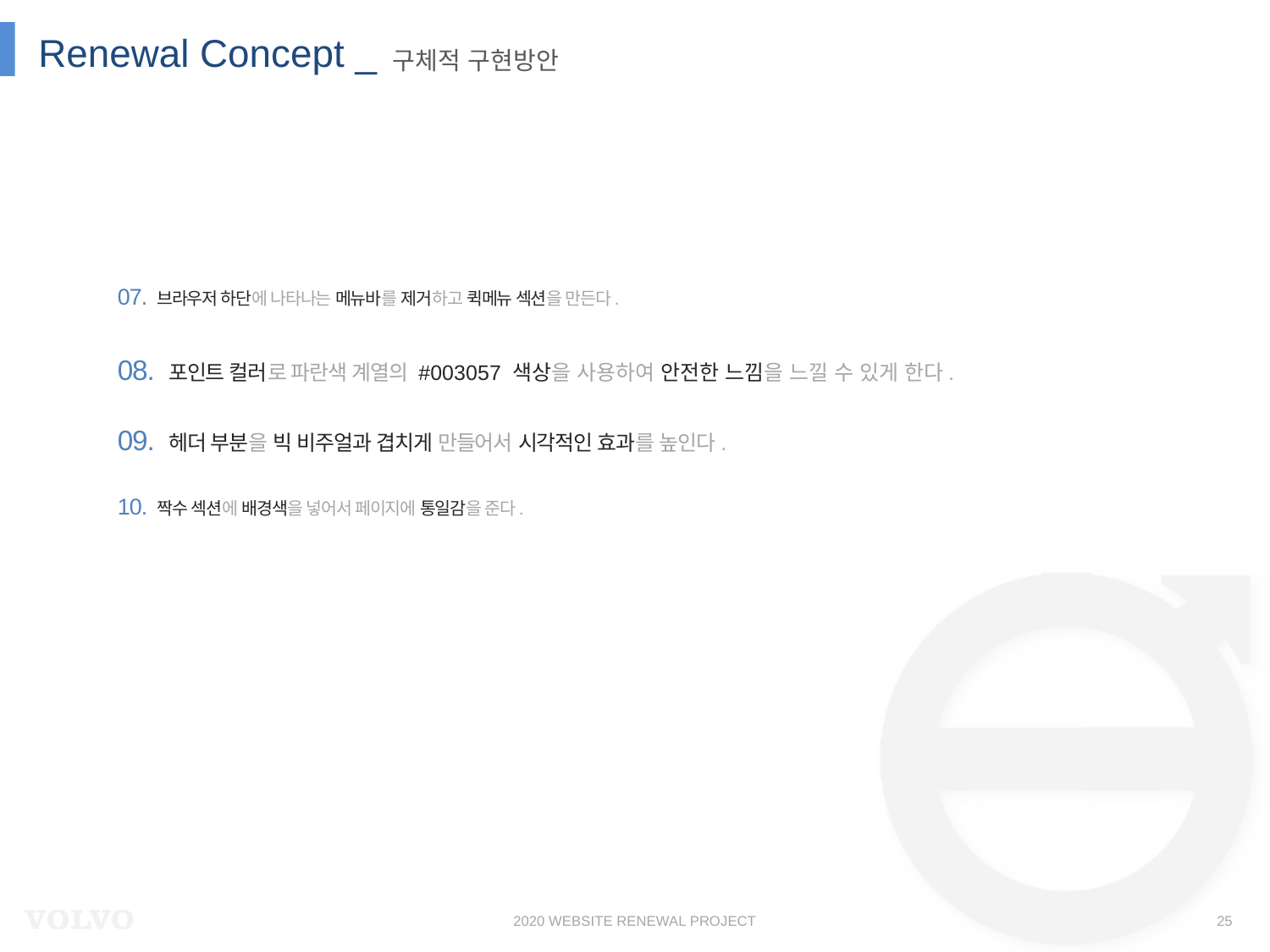

Renewal Concept _
구체적 구현방안
07. 브라우저 하단에 나타나는 메뉴바를 제거하고 퀵메뉴 섹션을 만든다.
08. 포인트 컬러로 파란색 계열의 #003057 색상을 사용하여 안전한 느낌을 느낄 수 있게 한다.

09. 헤더 부분을 빅 비주얼과 겹치게 만들어서 시각적인 효과를 높인다.
10. 짝수 섹션에 배경색을 넣어서 페이지에 통일감을 준다.